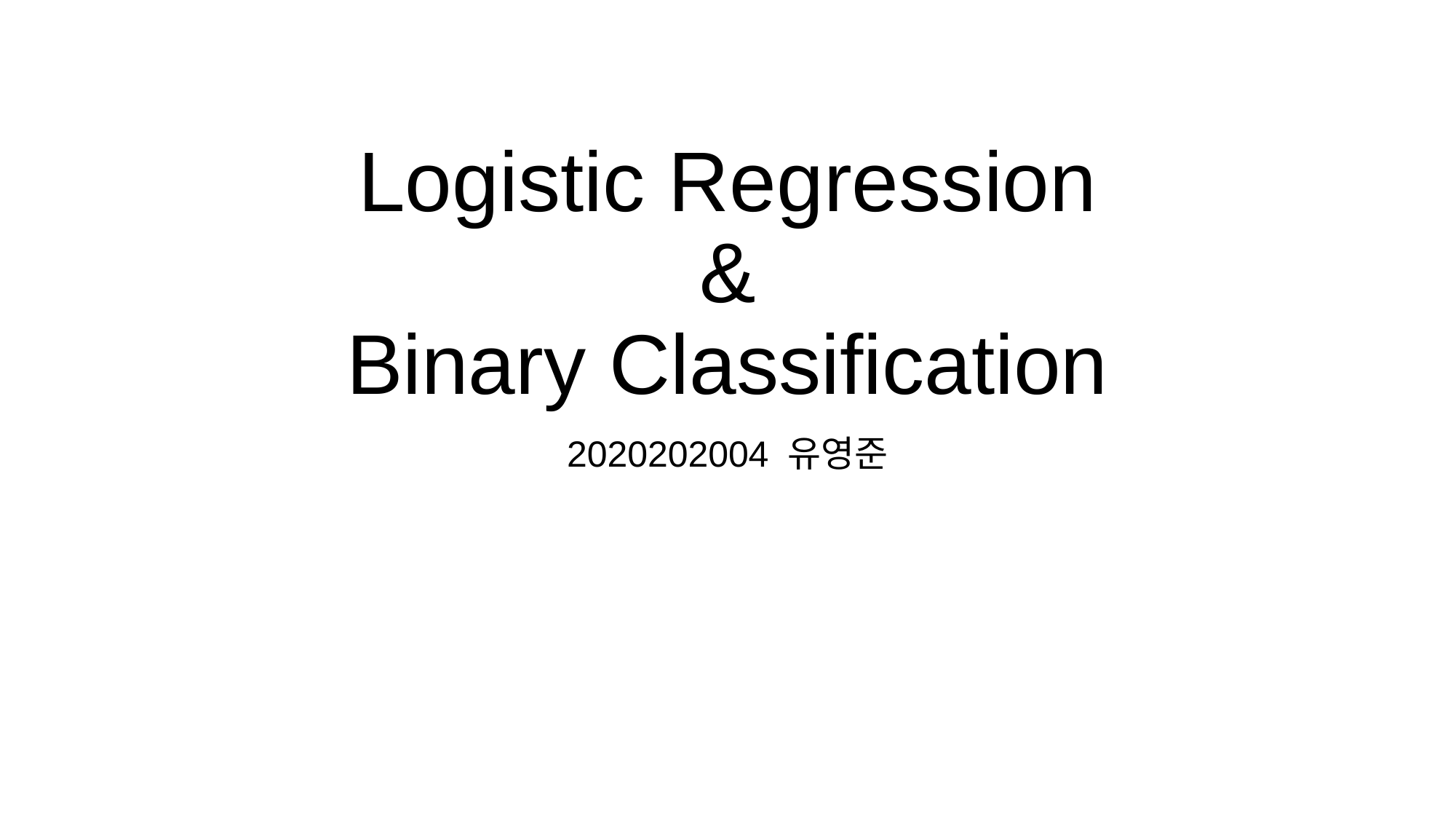

# Logistic Regression & Binary Classification
2020202004 유영준